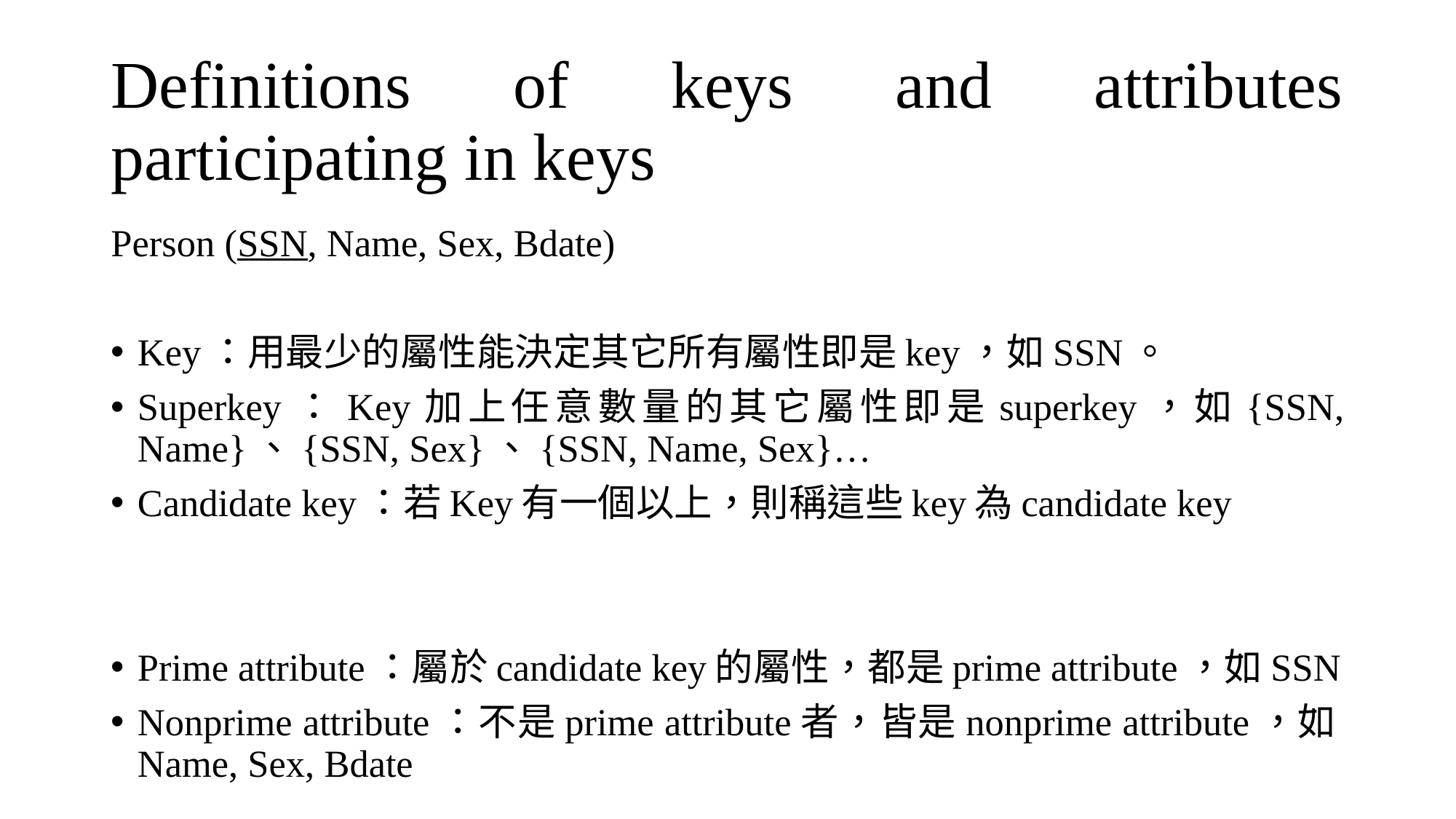

# Definitions of keys and attributes participating in keys
Person (SSN, Name, Sex, Bdate)

Key：用最少的屬性能決定其它所有屬性即是key，如SSN。
Superkey：Key加上任意數量的其它屬性即是superkey，如{SSN, Name}、{SSN, Sex}、{SSN, Name, Sex}…
Candidate key：若Key有一個以上，則稱這些key為candidate key

Prime attribute：屬於candidate key的屬性，都是prime attribute，如SSN
Nonprime attribute：不是prime attribute者，皆是nonprime attribute，如Name, Sex, Bdate